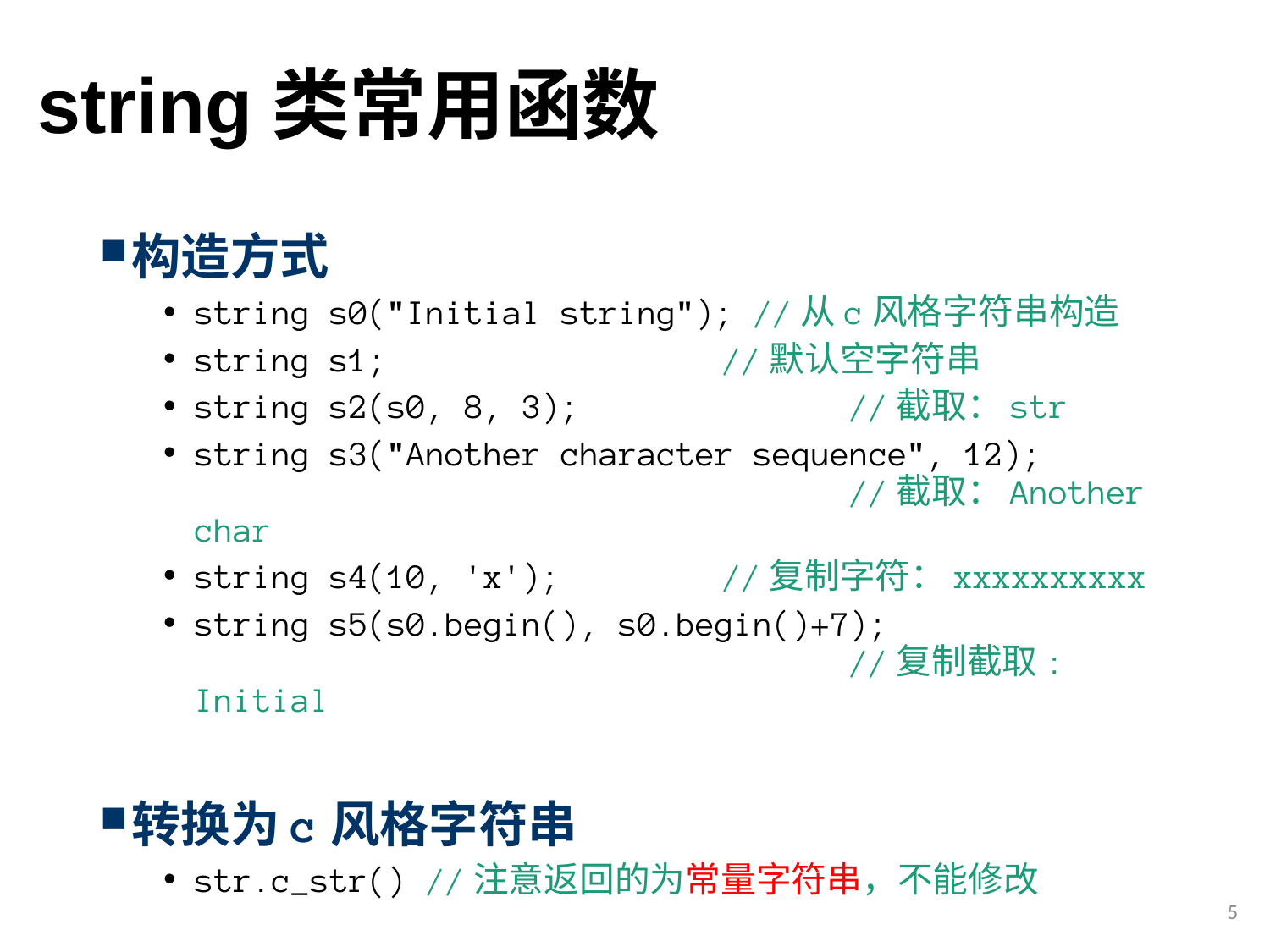

# string类常用函数
构造方式
string s0("Initial string"); //从c风格字符串构造
string s1;			 //默认空字符串
string s2(s0, 8, 3);		 //截取：str
string s3("Another character sequence", 12);
					 //截取：Another char
string s4(10, 'x');		 //复制字符：xxxxxxxxxx
string s5(s0.begin(), s0.begin()+7);
					 //复制截取: Initial

转换为c风格字符串
str.c_str() //注意返回的为常量字符串，不能修改

5